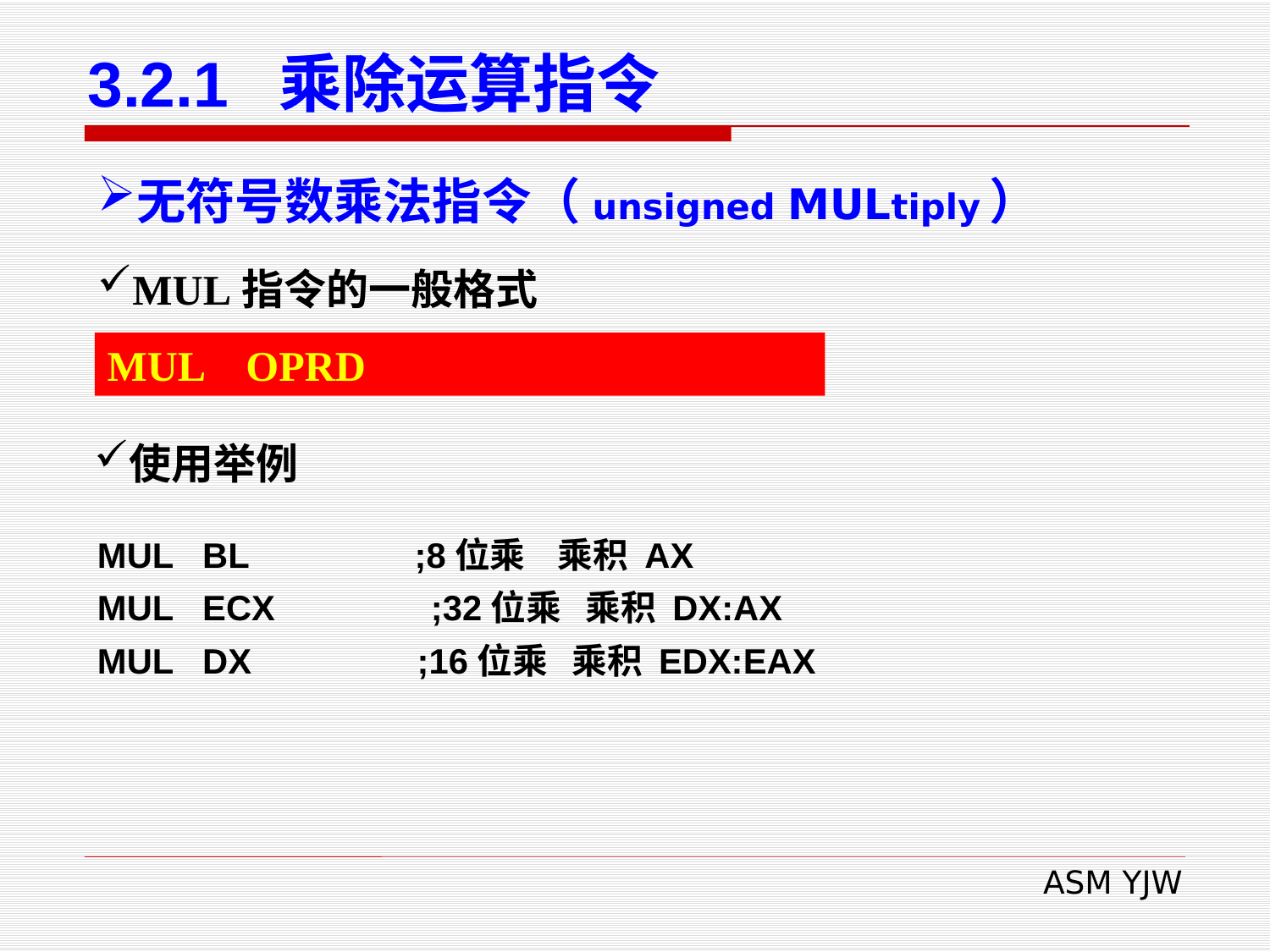

# 3.2.1  乘除运算指令
无符号数乘法指令（unsigned MULtiply）
MUL指令的一般格式
MUL    OPRD
使用举例
MUL   BL                 ;8位乘    乘积 AX
MUL   ECX                ;32位乘   乘积 DX:AX
MUL   DX                 ;16位乘   乘积 EDX:EAX